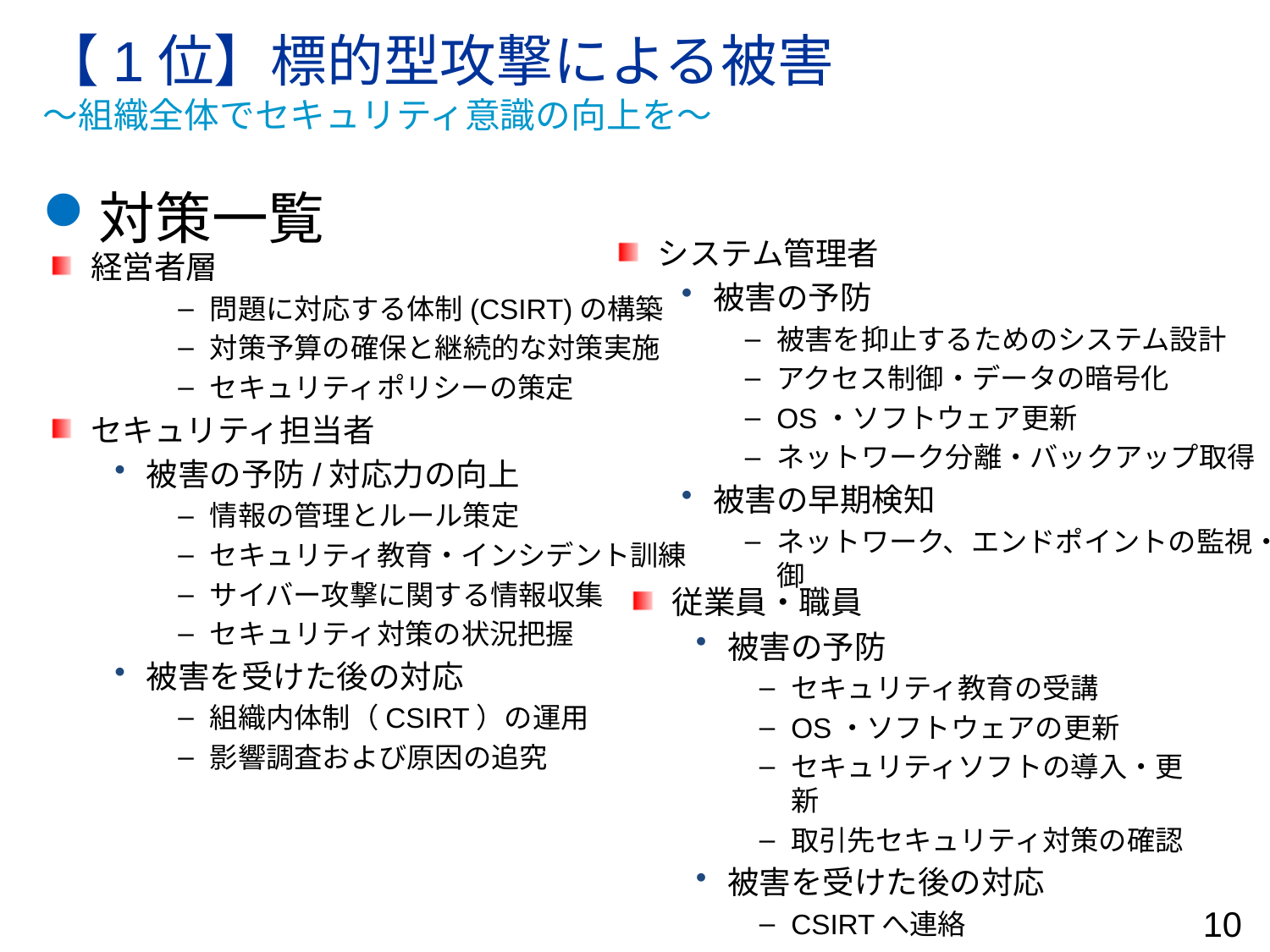

# 【1位】標的型攻撃による被害 ～組織全体でセキュリティ意識の向上を～
対策一覧
システム管理者
被害の予防
被害を抑止するためのシステム設計
アクセス制御・データの暗号化
OS・ソフトウェア更新
ネットワーク分離・バックアップ取得
被害の早期検知
ネットワーク、エンドポイントの監視・防御

経営者層
問題に対応する体制(CSIRT)の構築
対策予算の確保と継続的な対策実施
セキュリティポリシーの策定
セキュリティ担当者
被害の予防/対応力の向上
情報の管理とルール策定
セキュリティ教育・インシデント訓練
サイバー攻撃に関する情報収集
セキュリティ対策の状況把握
被害を受けた後の対応
組織内体制（CSIRT）の運用
影響調査および原因の追究

従業員・職員
被害の予防
セキュリティ教育の受講
OS・ソフトウェアの更新
セキュリティソフトの導入・更新
取引先セキュリティ対策の確認
被害を受けた後の対応
CSIRTへ連絡
10